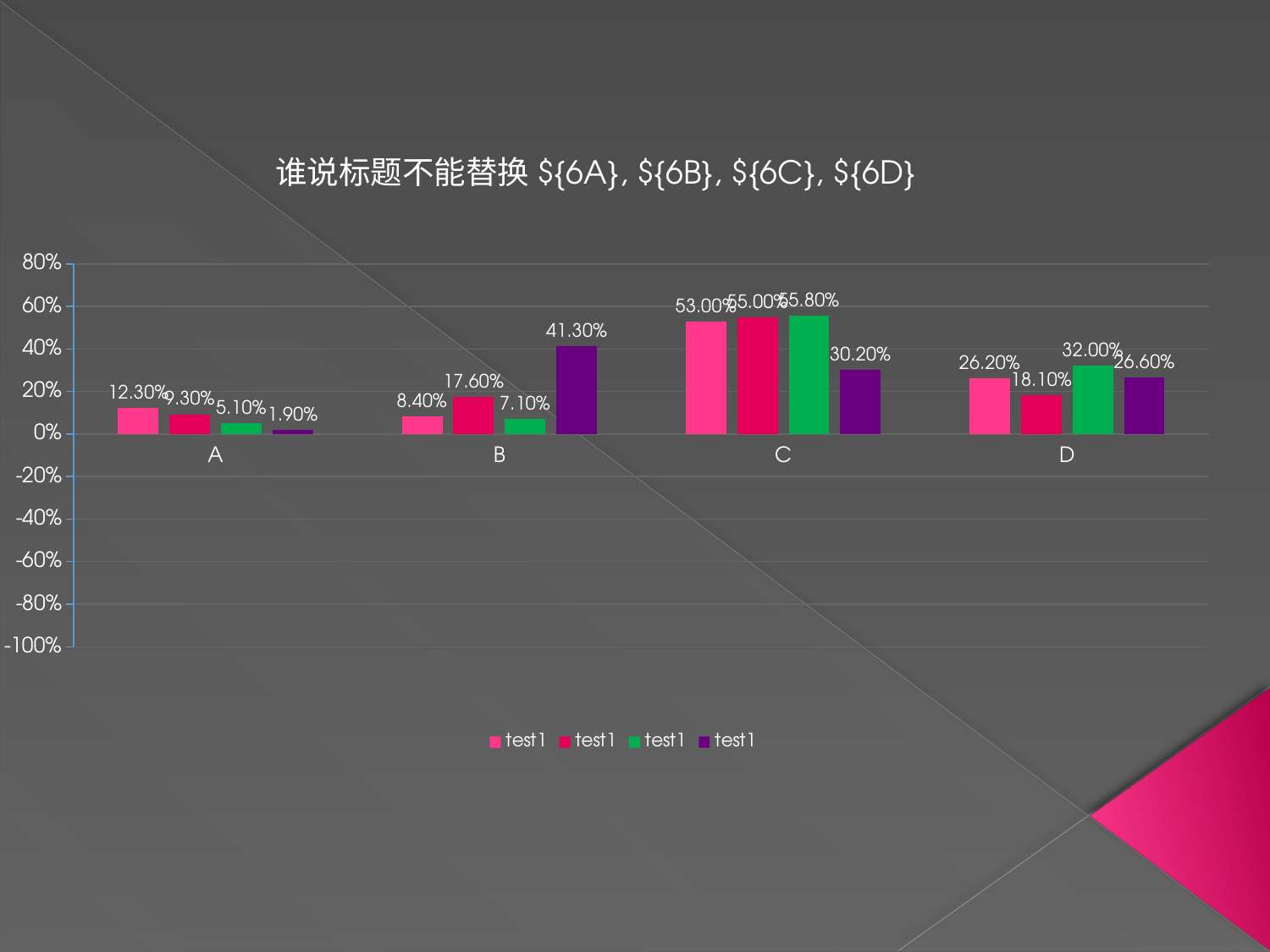

谁说标题不能替换${6A}, ${6B}, ${6C}, ${6D}

### Chart

| Category | test1 | test1 | test1 | test1 |
|---|---|---|---|---|
| A | 0.123 | 0.093 | 0.051 | 0.019 |
| B | 0.084 | 0.176 | 0.071 | 0.413 |
| C | 0.53 | 0.55 | 0.558 | 0.302 |
| D | 0.262 | 0.181 | 0.32 | 0.266 |